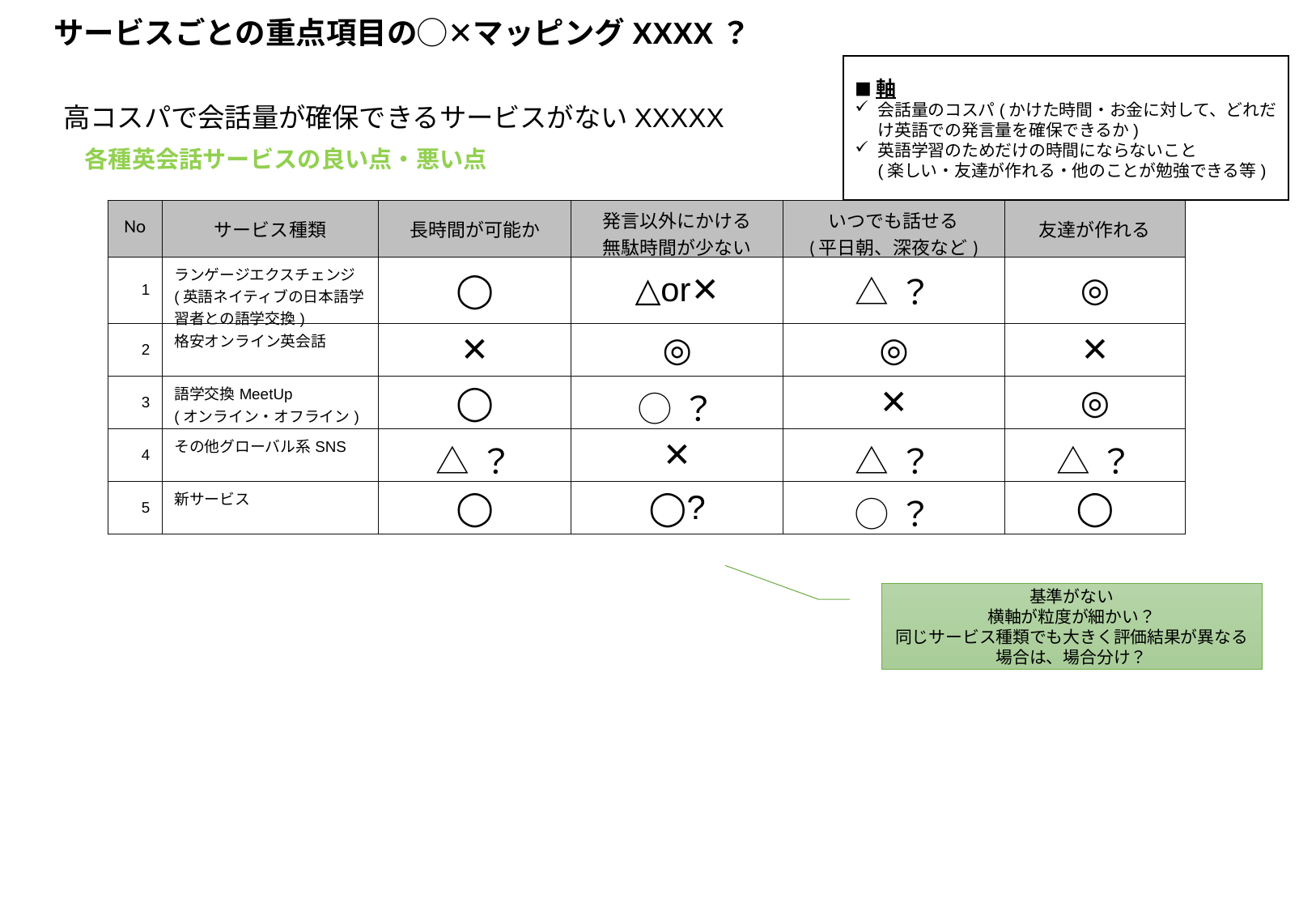

サービスごとの重点項目の◯✕マッピングXXXX？
■軸
会話量のコスパ(かけた時間・お金に対して、どれだけ英語での発言量を確保できるか)
英語学習のためだけの時間にならないこと
(楽しい・友達が作れる・他のことが勉強できる等)
# 高コスパで会話量が確保できるサービスがないXXXXX
各種英会話サービスの良い点・悪い点
| No | サービス種類 | 長時間が可能か | 発言以外にかける 無駄時間が少ない | いつでも話せる (平日朝、深夜など) | 友達が作れる |
| --- | --- | --- | --- | --- | --- |
| 1 | ランゲージエクスチェンジ (英語ネイティブの日本語学習者との語学交換) | ◯ | △or✕ | △？ | ◎ |
| 2 | 格安オンライン英会話 | ✕ | ◎ | ◎ | ✕ |
| 3 | 語学交換MeetUp (オンライン・オフライン) | ◯ | ◯？ | ✕ | ◎ |
| 4 | その他グローバル系SNS | △？ | ✕ | △？ | △？ |
| 5 | 新サービス | ◯ | ◯? | ◯？ | ◯ |
基準がない
横軸が粒度が細かい？
同じサービス種類でも大きく評価結果が異なる場合は、場合分け？